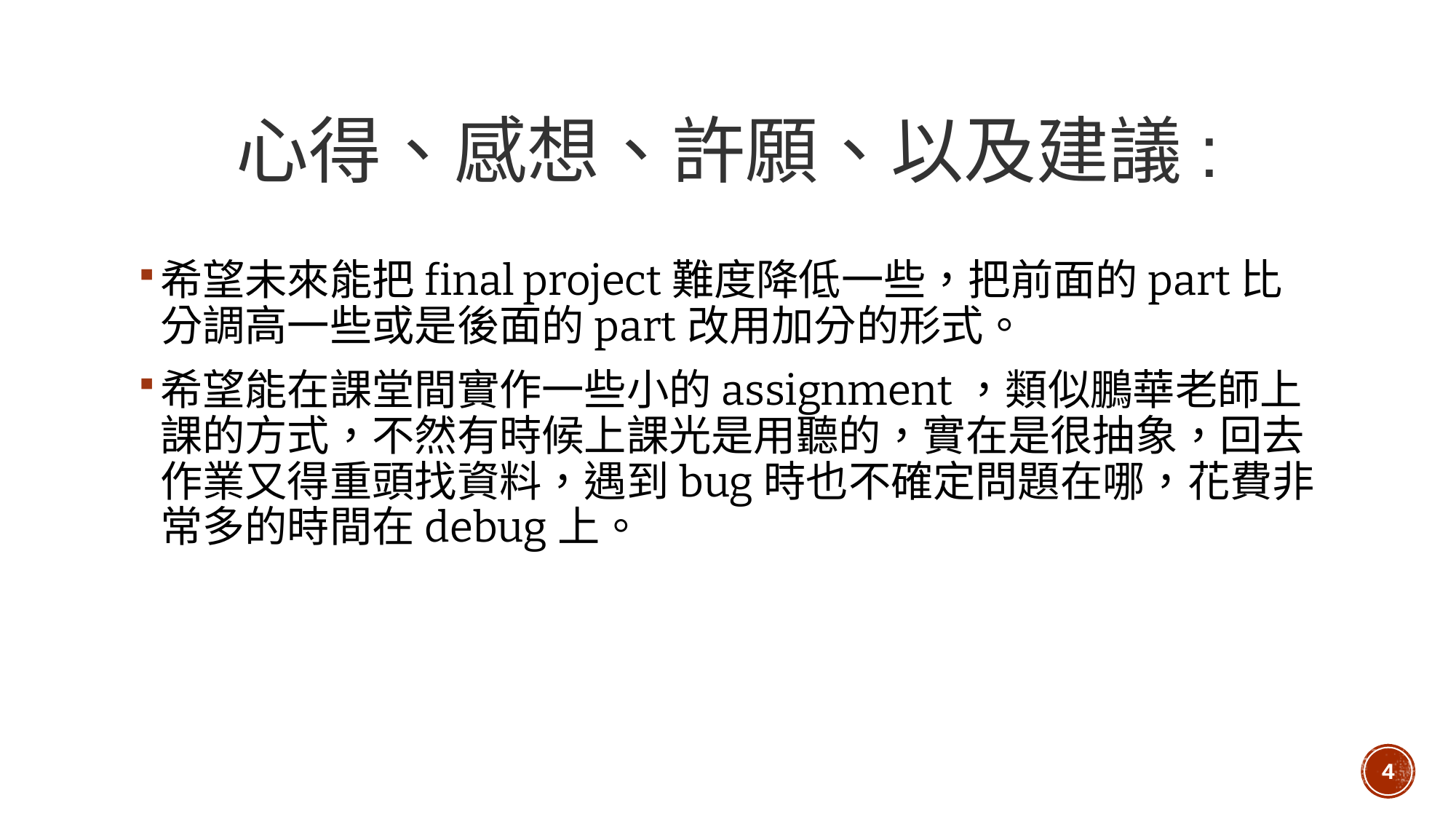

# 心得、感想、許願、以及建議:
希望未來能把final project難度降低一些，把前面的part比分調高一些或是後面的part改用加分的形式。
希望能在課堂間實作一些小的assignment，類似鵬華老師上課的方式，不然有時候上課光是用聽的，實在是很抽象，回去作業又得重頭找資料，遇到bug時也不確定問題在哪，花費非常多的時間在debug上。
4